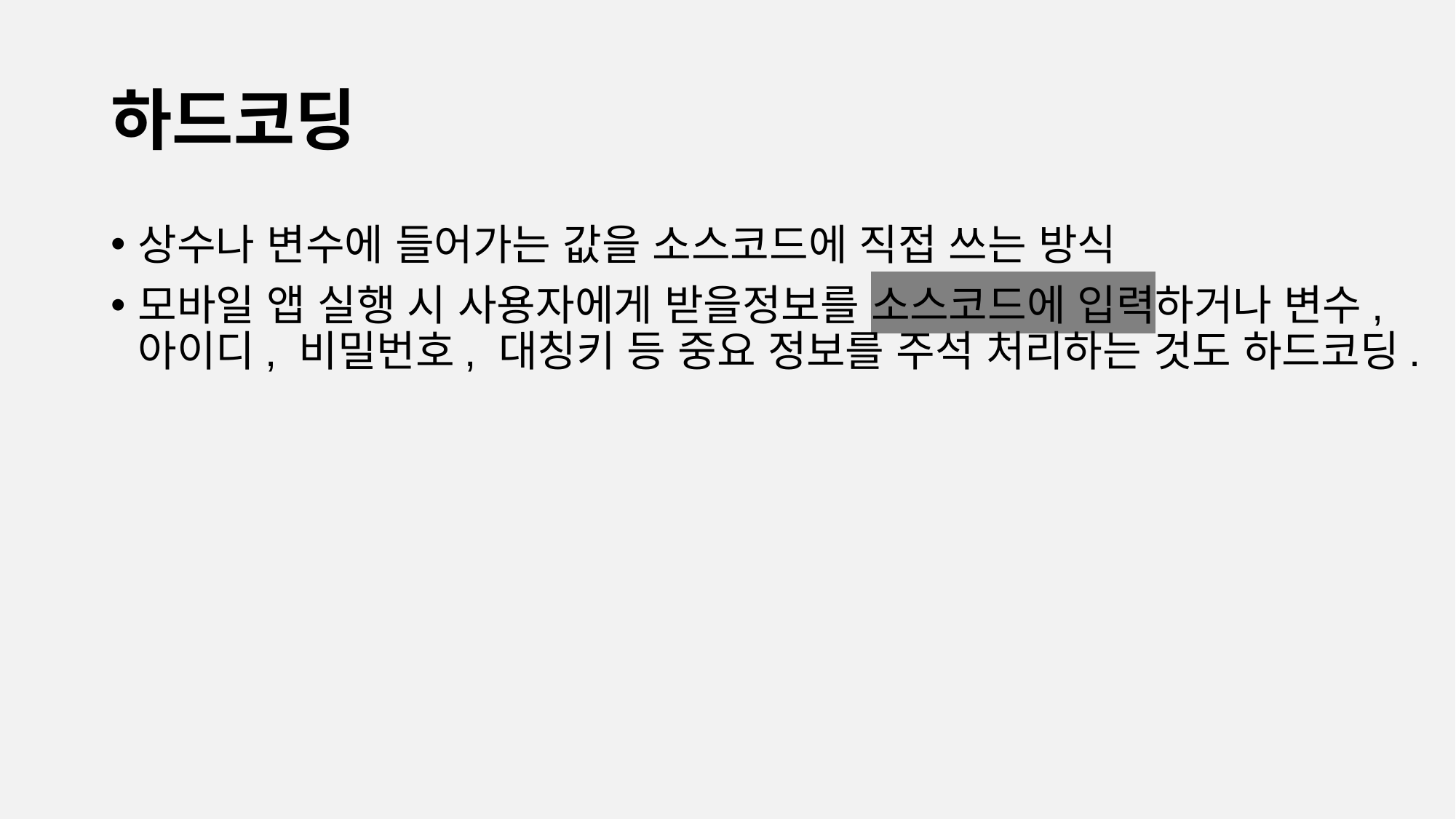

# 하드코딩
상수나 변수에 들어가는 값을 소스코드에 직접 쓰는 방식
모바일 앱 실행 시 사용자에게 받을정보를 소스코드에 입력하거나 변수, 아이디, 비밀번호, 대칭키 등 중요 정보를 주석 처리하는 것도 하드코딩.